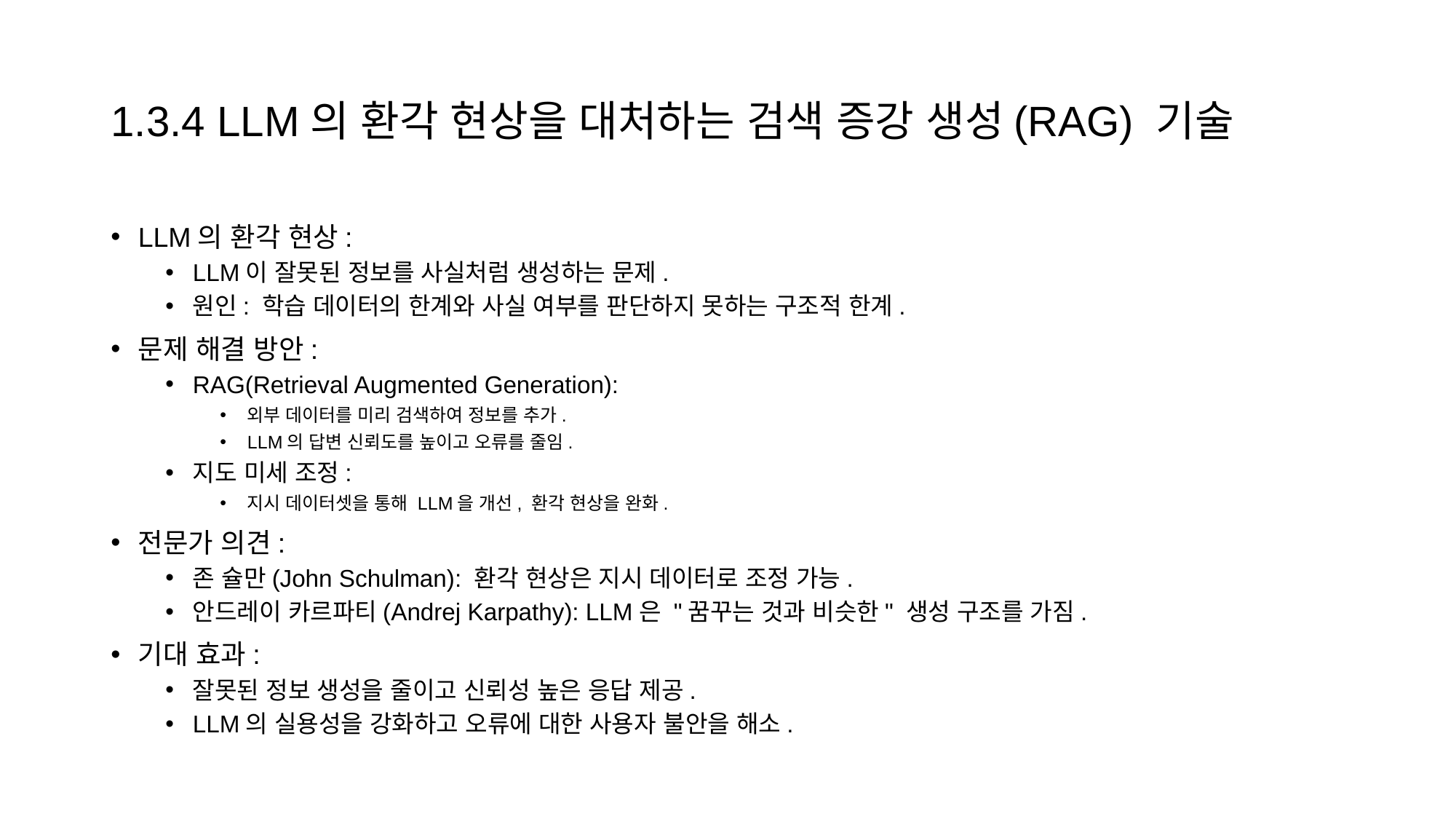

# 1.3.4 LLM의 환각 현상을 대처하는 검색 증강 생성(RAG) 기술
LLM의 환각 현상:
LLM이 잘못된 정보를 사실처럼 생성하는 문제.
원인: 학습 데이터의 한계와 사실 여부를 판단하지 못하는 구조적 한계.
문제 해결 방안:
RAG(Retrieval Augmented Generation):
외부 데이터를 미리 검색하여 정보를 추가.
LLM의 답변 신뢰도를 높이고 오류를 줄임.
지도 미세 조정:
지시 데이터셋을 통해 LLM을 개선, 환각 현상을 완화.
전문가 의견:
존 슐만(John Schulman): 환각 현상은 지시 데이터로 조정 가능.
안드레이 카르파티(Andrej Karpathy): LLM은 "꿈꾸는 것과 비슷한" 생성 구조를 가짐.
기대 효과:
잘못된 정보 생성을 줄이고 신뢰성 높은 응답 제공.
LLM의 실용성을 강화하고 오류에 대한 사용자 불안을 해소.